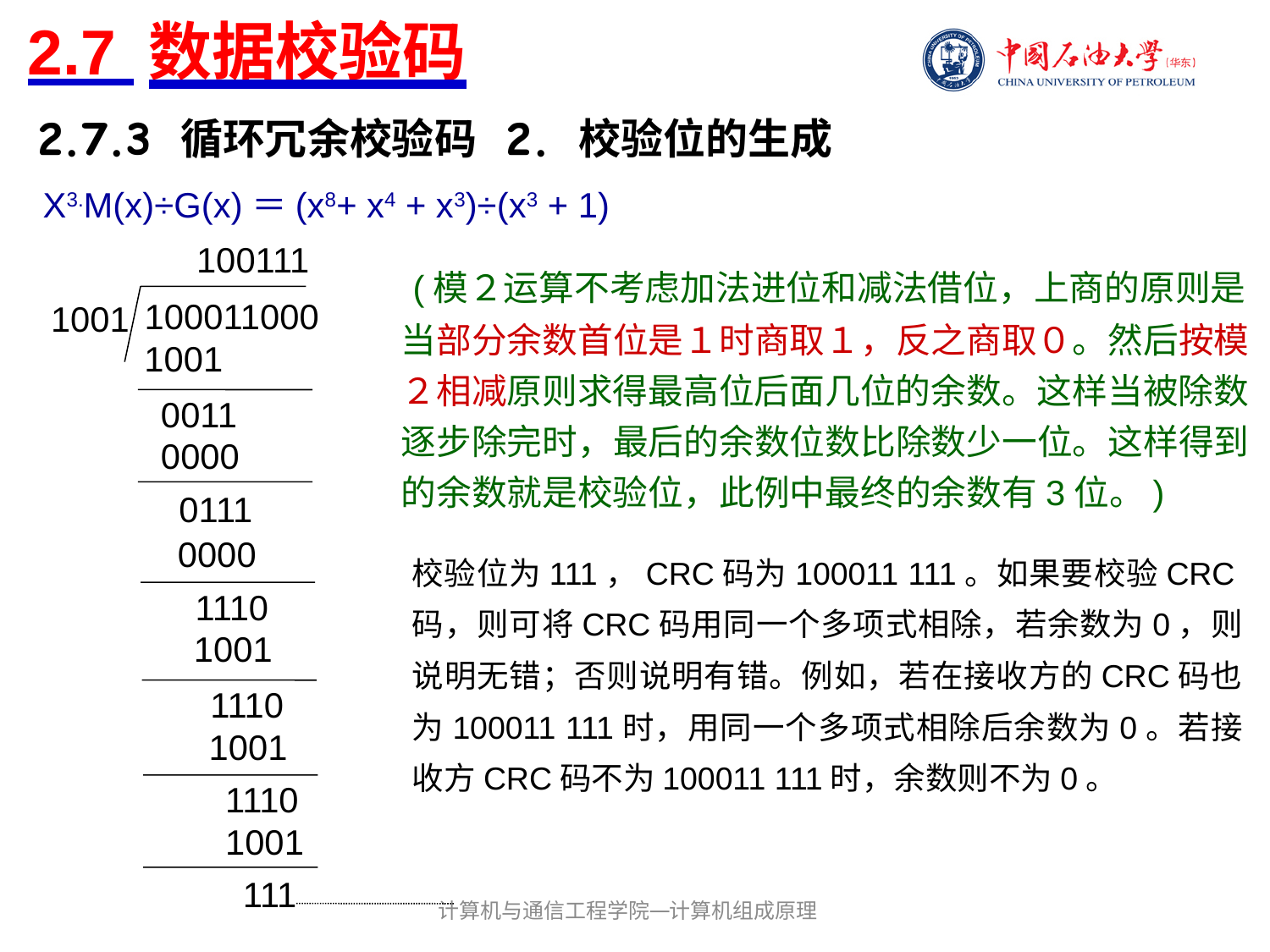

# 2.7 数据校验码
2.7.3 循环冗余校验码  2. 校验位的生成

X3.M(x)÷G(x)＝(x8+ x4 + x3)÷(x3 + 1)
100111

100011000
1001
1001

0011
0000

0111
0000

1110
1001

1110
1001

1110
1001

111

 (模２运算不考虑加法进位和减法借位，上商的原则是当部分余数首位是１时商取１，反之商取０。然后按模２相减原则求得最高位后面几位的余数。这样当被除数逐步除完时，最后的余数位数比除数少一位。这样得到的余数就是校验位，此例中最终的余数有3位。)
校验位为111，CRC码为100011 111。如果要校验CRC码，则可将CRC码用同一个多项式相除，若余数为0，则说明无错；否则说明有错。例如，若在接收方的CRC码也为100011 111时，用同一个多项式相除后余数为0。若接收方CRC码不为100011 111时，余数则不为0。
100

计算机与通信工程学院—计算机组成原理